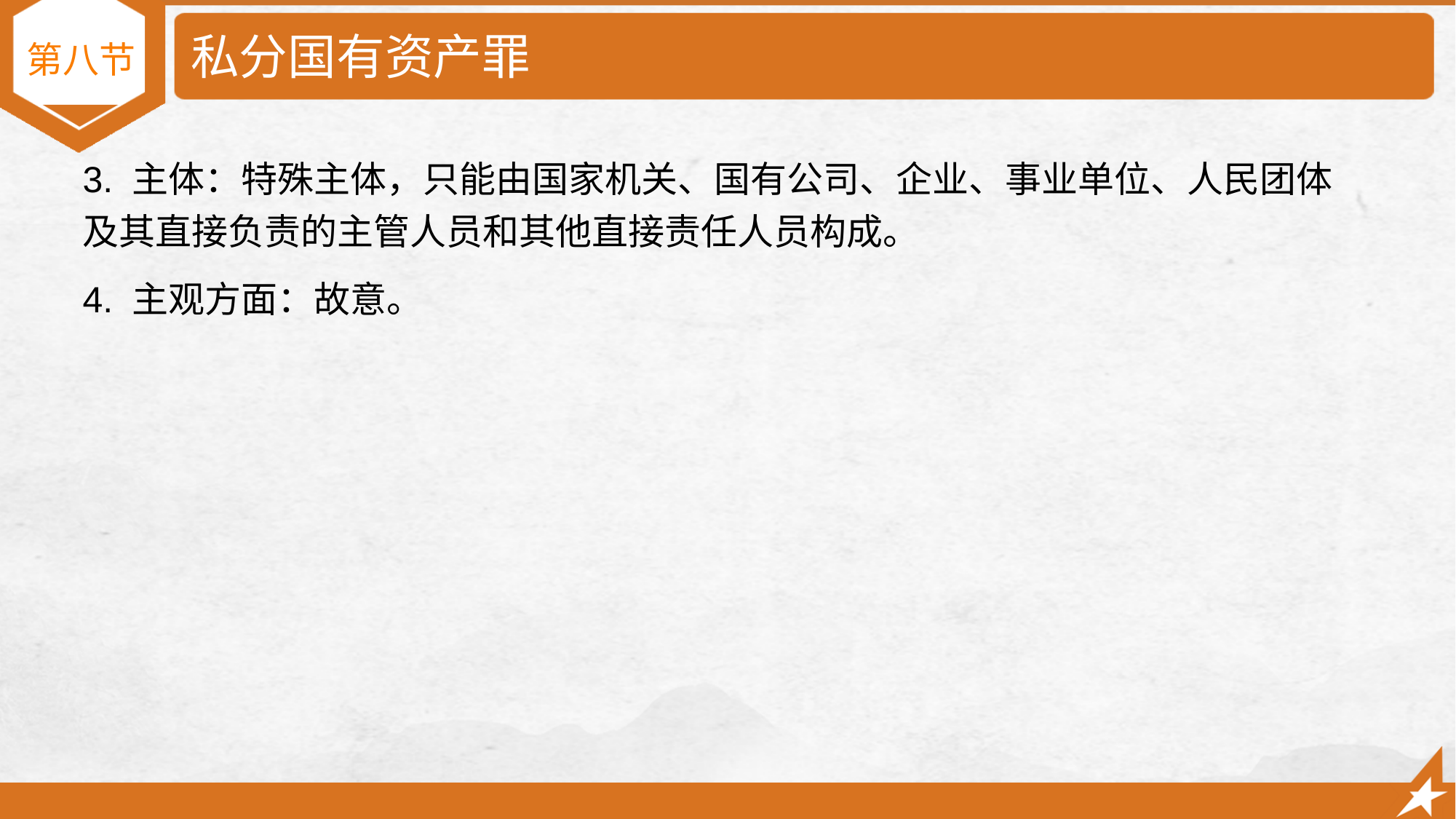

# 私分国有资产罪
第八节
3. 主体：特殊主体，只能由国家机关、国有公司、企业、事业单位、人民团体及其直接负责的主管人员和其他直接责任人员构成。
4. 主观方面：故意。